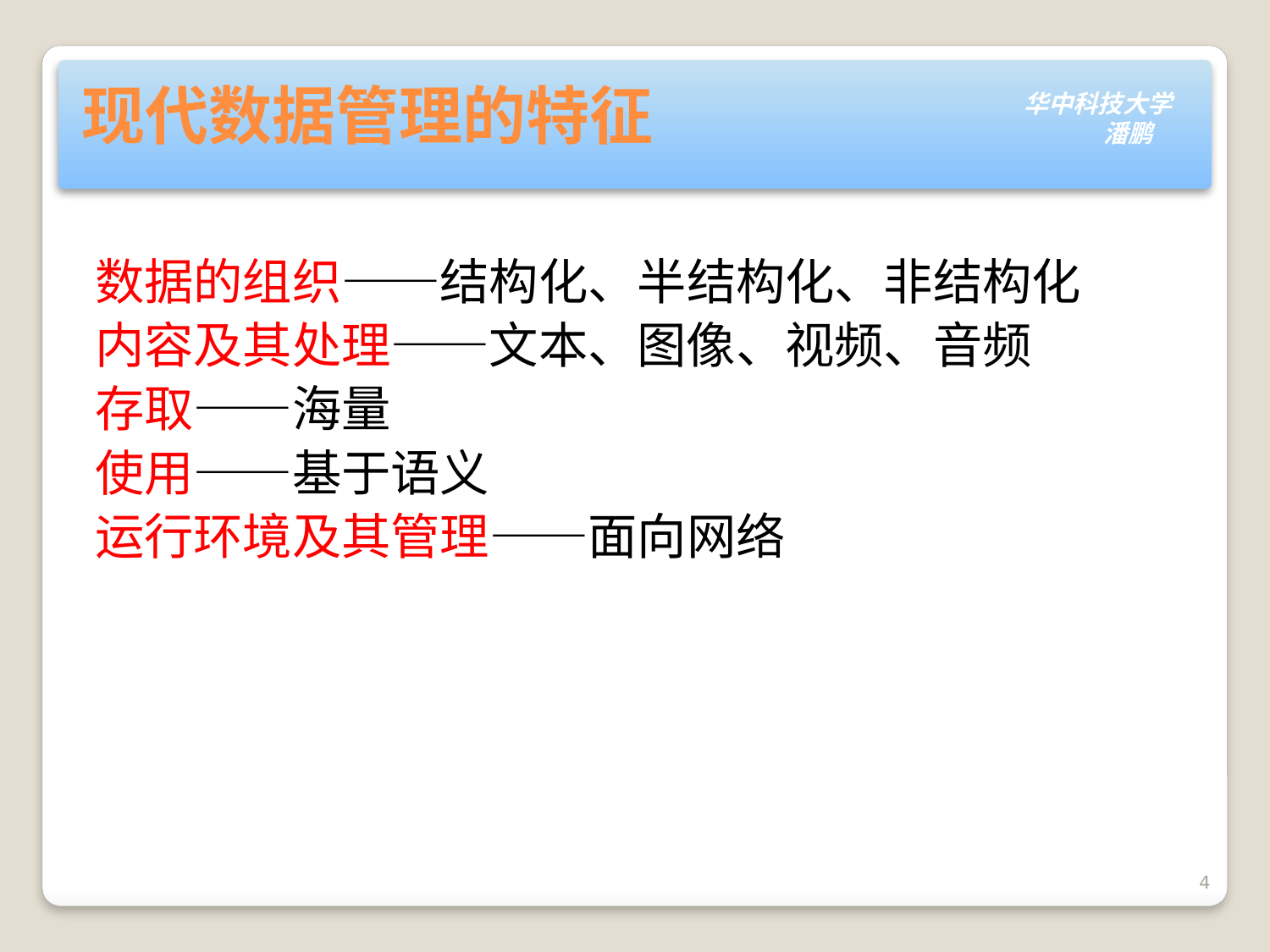

# 现代数据管理的特征
数据的组织——结构化、半结构化、非结构化
内容及其处理——文本、图像、视频、音频
存取——海量
使用——基于语义
运行环境及其管理——面向网络
4